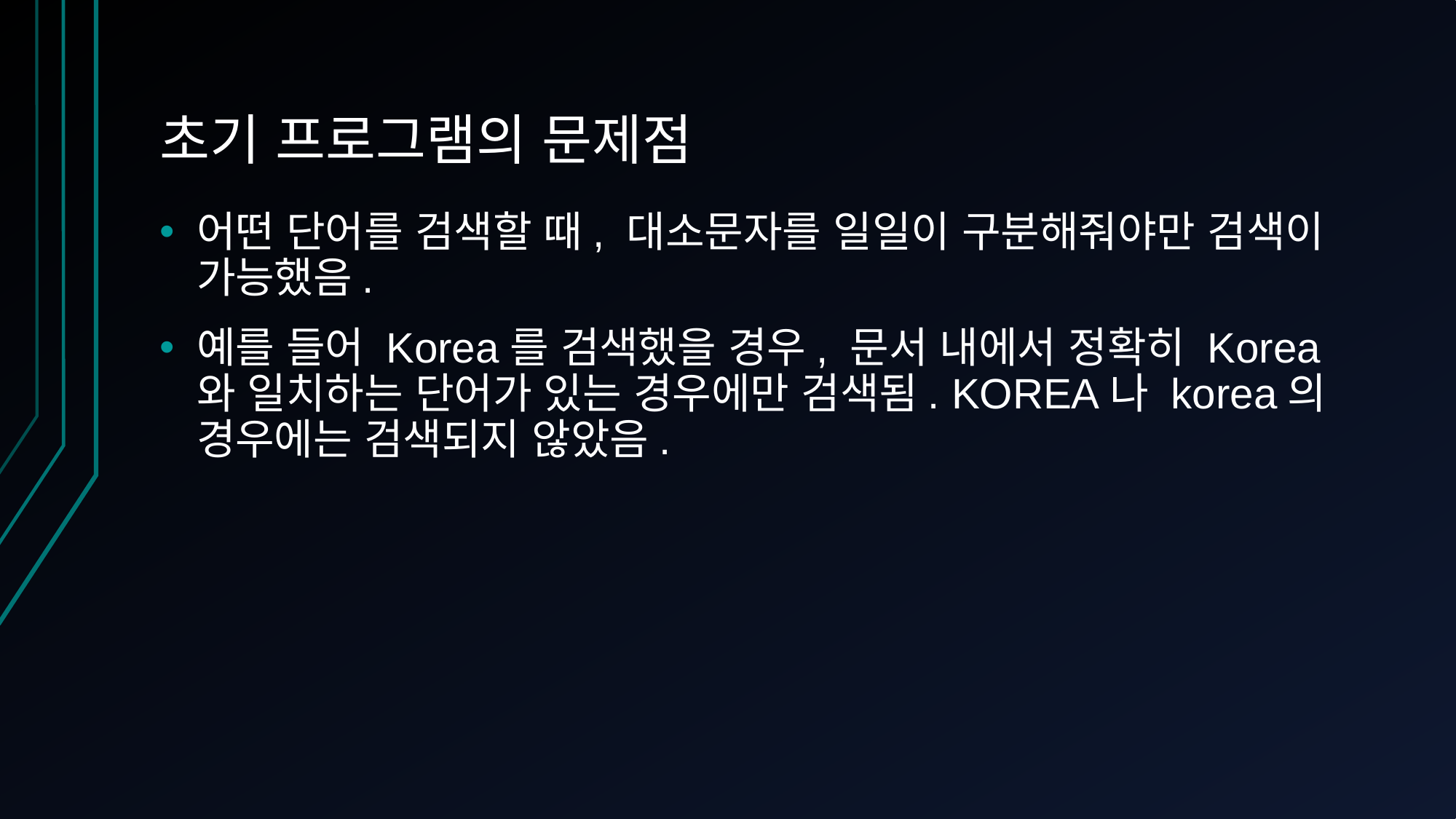

# 초기 프로그램의 문제점
어떤 단어를 검색할 때, 대소문자를 일일이 구분해줘야만 검색이 가능했음.
예를 들어 Korea를 검색했을 경우, 문서 내에서 정확히 Korea와 일치하는 단어가 있는 경우에만 검색됨. KOREA나 korea의 경우에는 검색되지 않았음.